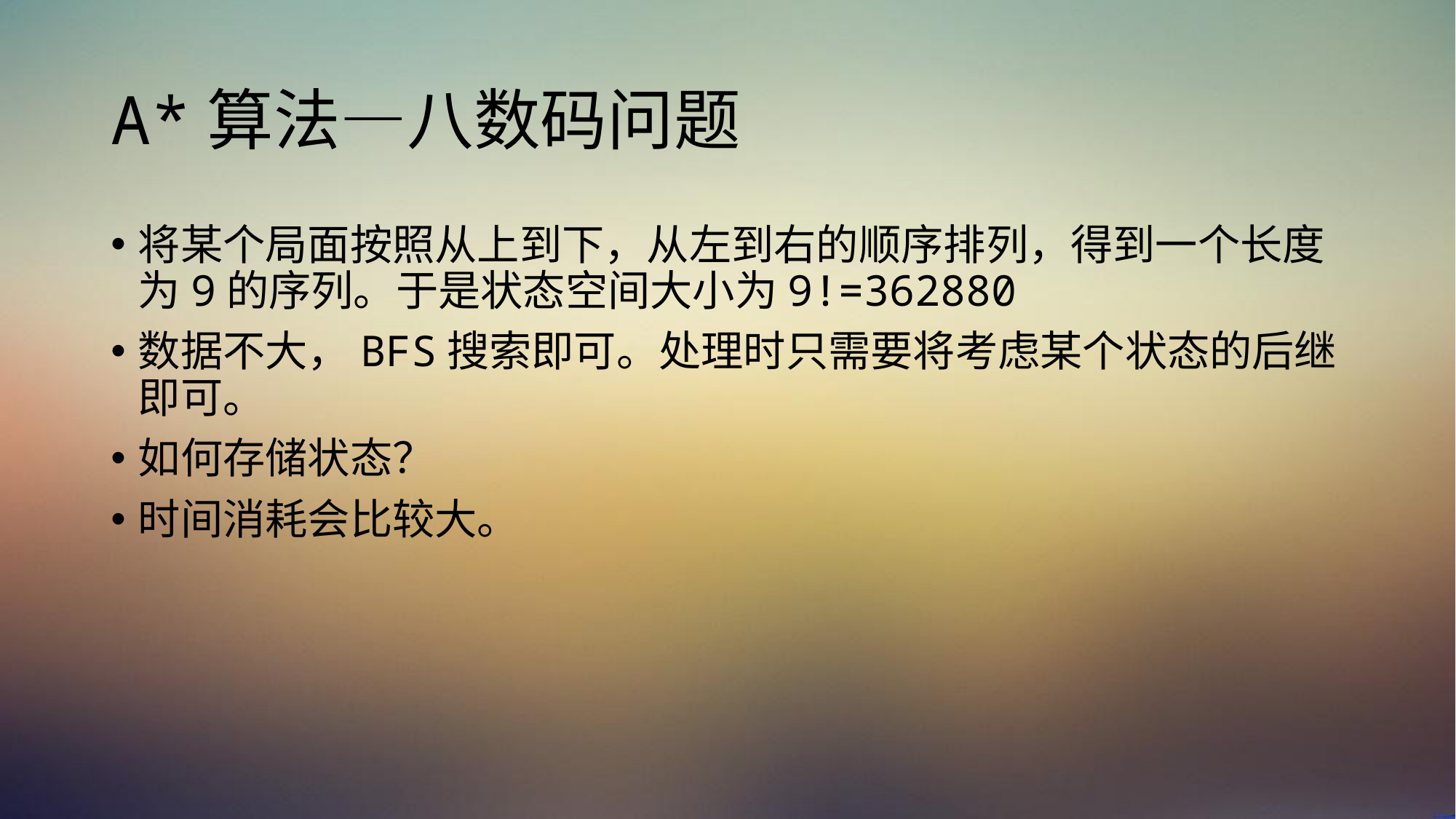

# A*算法—八数码问题
将某个局面按照从上到下，从左到右的顺序排列，得到一个长度为9的序列。于是状态空间大小为9!=362880
数据不大，BFS搜索即可。处理时只需要将考虑某个状态的后继即可。
如何存储状态？
时间消耗会比较大。